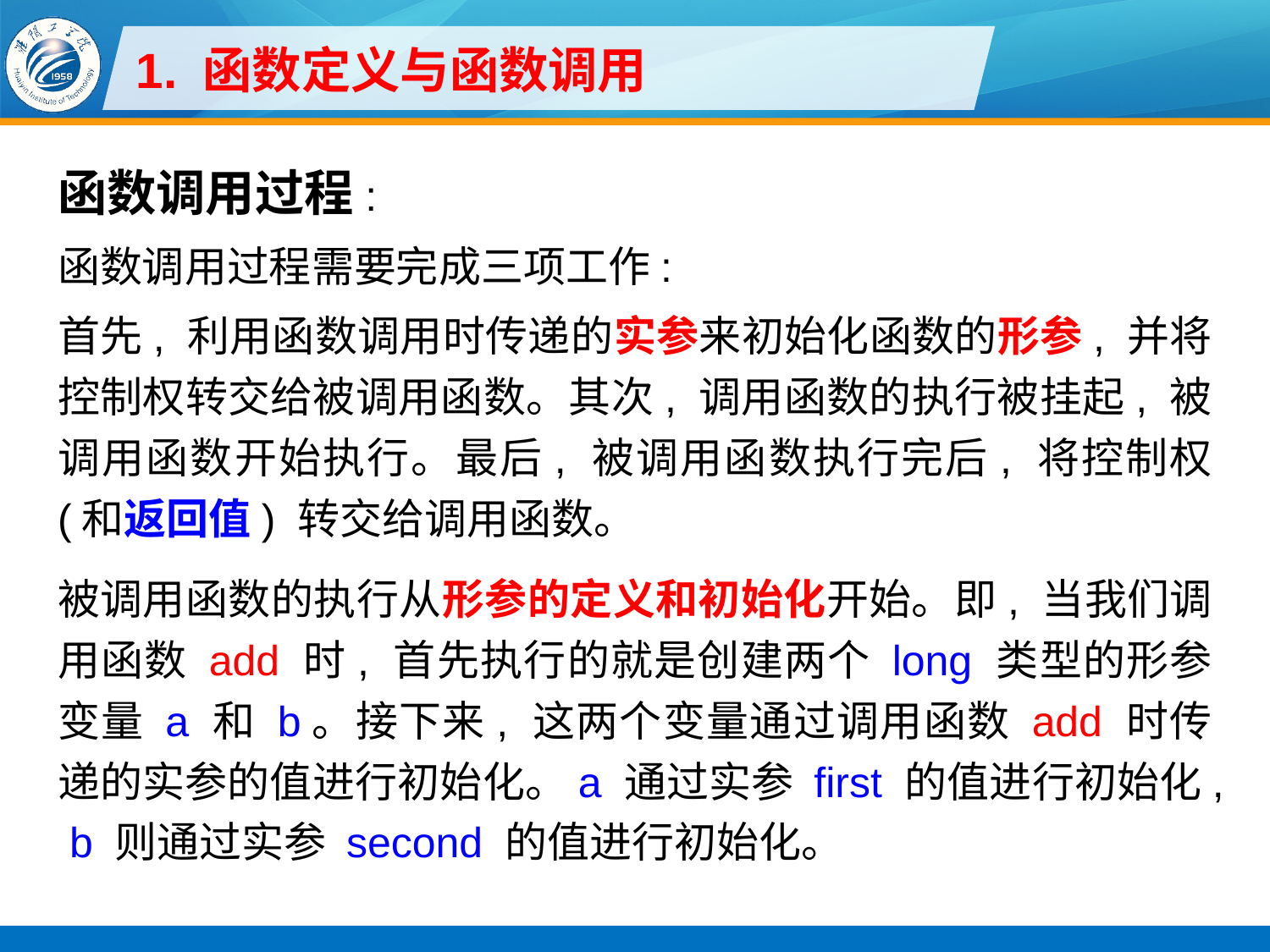

# 1. 函数定义与函数调用
函数调用过程:
函数调用过程需要完成三项工作:
首先, 利用函数调用时传递的实参来初始化函数的形参, 并将控制权转交给被调用函数。其次, 调用函数的执行被挂起, 被调用函数开始执行。最后, 被调用函数执行完后, 将控制权 (和返回值) 转交给调用函数。
被调用函数的执行从形参的定义和初始化开始。即, 当我们调用函数 add 时, 首先执行的就是创建两个 long 类型的形参变量 a 和 b。接下来, 这两个变量通过调用函数 add 时传递的实参的值进行初始化。a 通过实参 first 的值进行初始化, b 则通过实参 second 的值进行初始化。